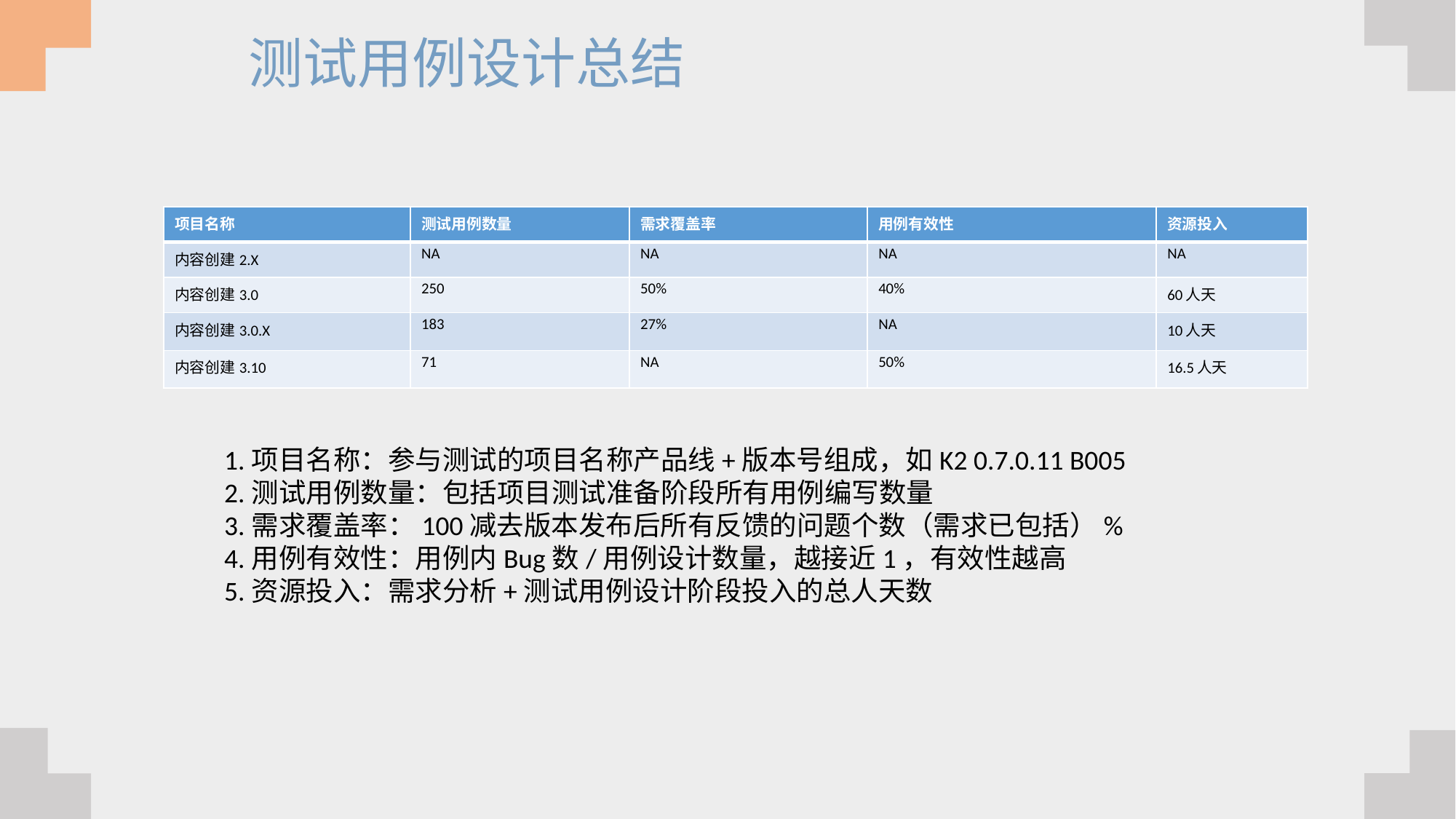

测试用例设计总结
| 项目名称 | 测试用例数量 | 需求覆盖率 | 用例有效性 | 资源投入 |
| --- | --- | --- | --- | --- |
| 内容创建2.X | NA | NA | NA | NA |
| 内容创建3.0 | 250 | 50% | 40% | 60人天 |
| 内容创建3.0.X | 183 | 27% | NA | 10人天 |
| 内容创建3.10 | 71 | NA | 50% | 16.5人天 |
1.项目名称：参与测试的项目名称产品线+版本号组成，如K2 0.7.0.11 B005
2.测试用例数量：包括项目测试准备阶段所有用例编写数量
3.需求覆盖率：100减去版本发布后所有反馈的问题个数（需求已包括）%
4.用例有效性：用例内Bug数/用例设计数量，越接近1，有效性越高
5.资源投入：需求分析+测试用例设计阶段投入的总人天数